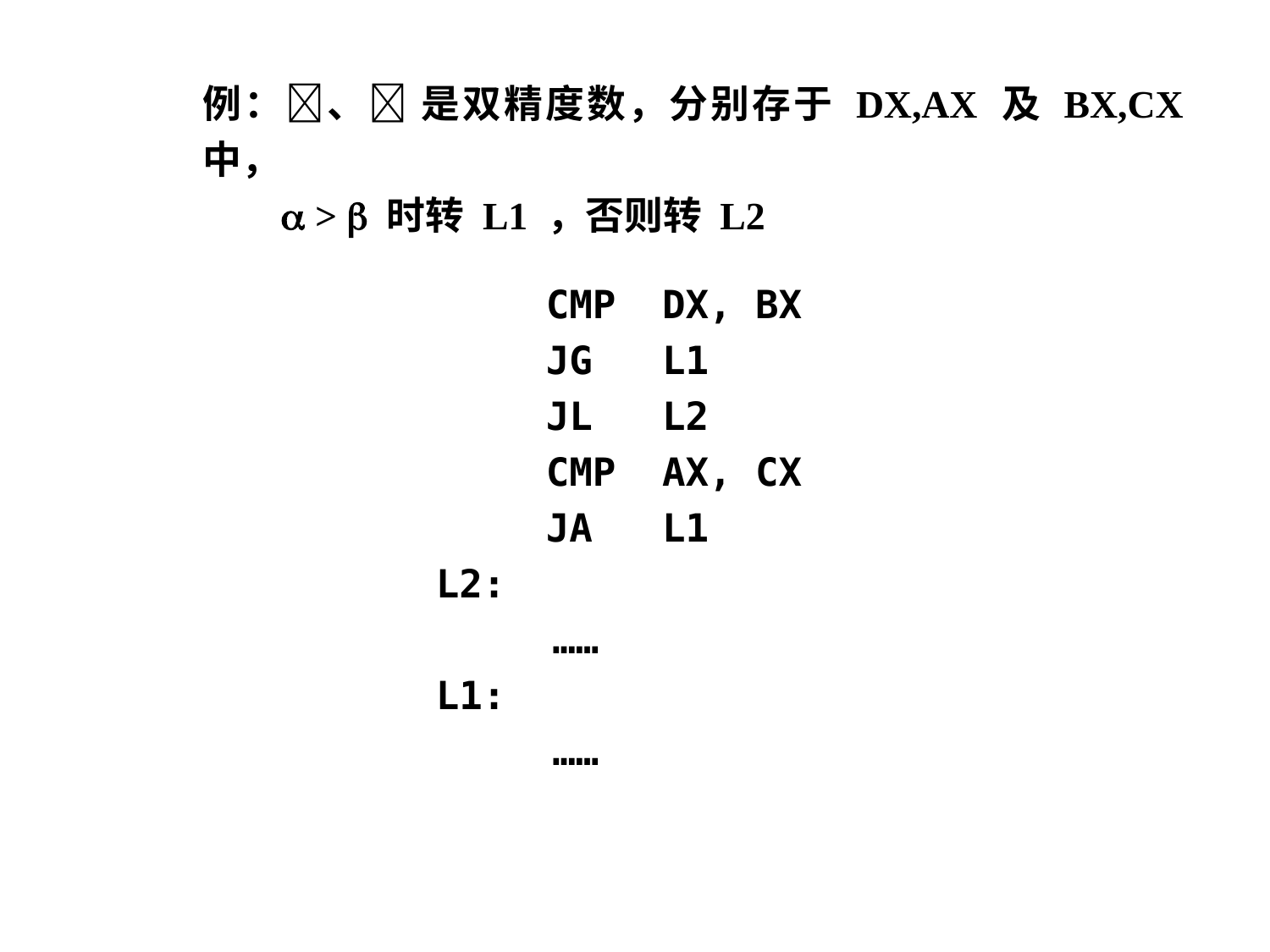

例：α、β 是双精度数，分别存于 DX,AX 及 BX,CX 中，
        α > β 时转 L1 ，否则转 L2
  CMP  DX, BX
  JG   L1
  JL   L2
  CMP  AX, CX
  JA   L1
L2:
     ……
L1:
     ……